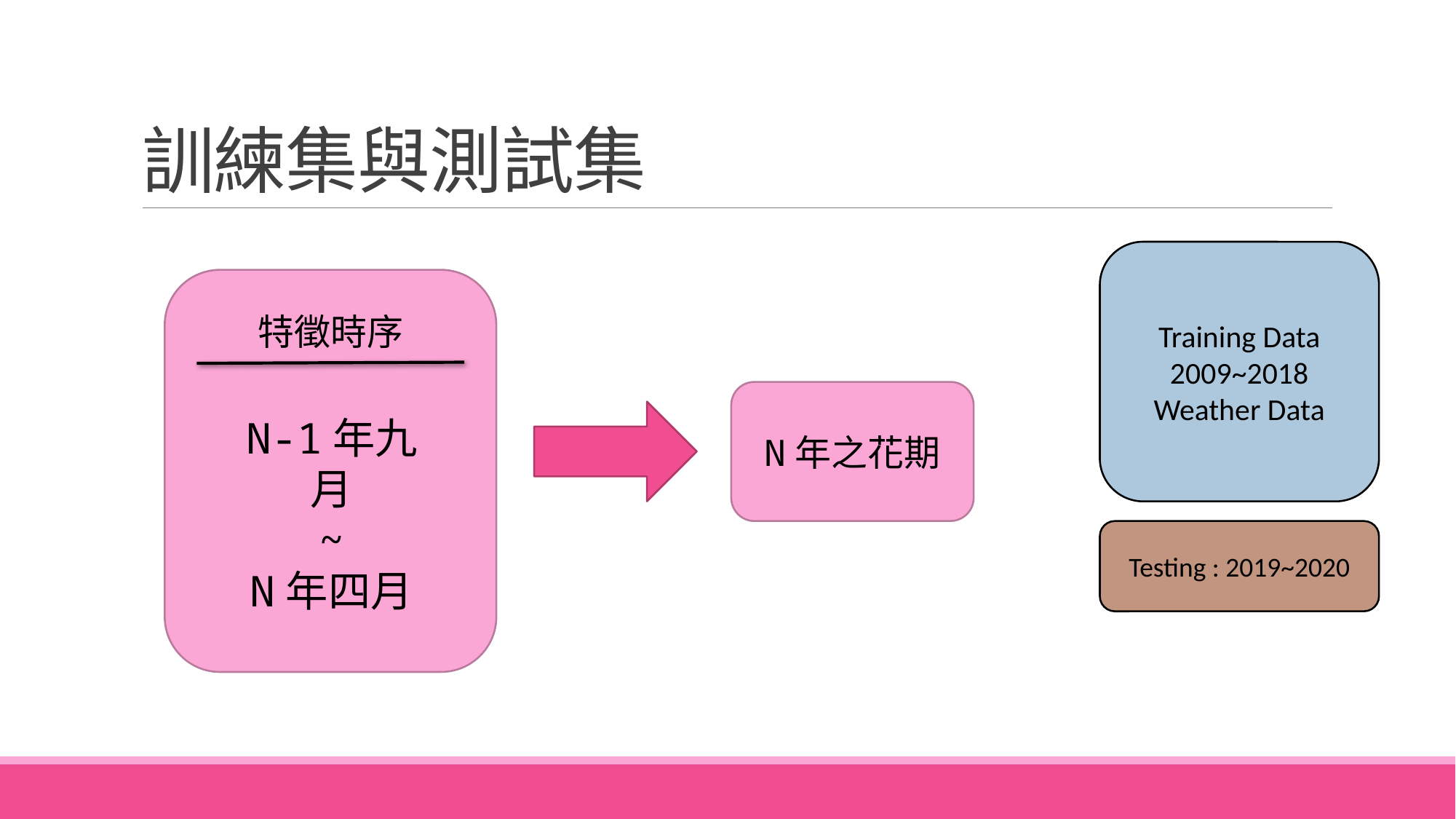

# 訓練集與測試集
Training Data
2009~2018
Weather Data

特徵時序
N-1年九月
~
N年四月
N年之花期

Testing : 2019~2020